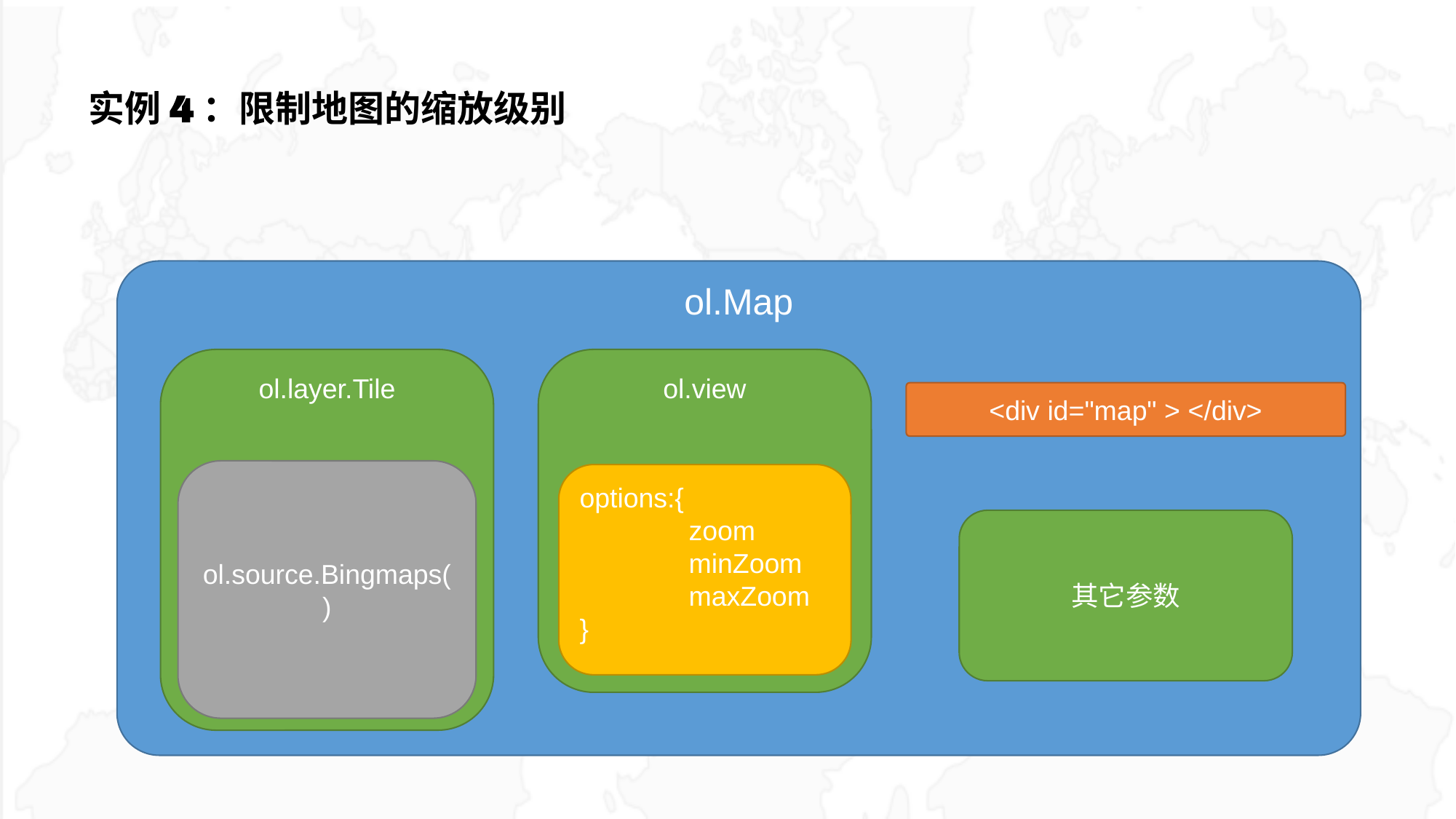

# 实例4：限制地图的缩放级别
ol.Map
ol.layer.Tile
ol.view
<div id="map" > </div>
ol.view.options
ol.source.Bingmaps()
options:{
	zoom
	minZoom         	maxZoom
}
其它参数